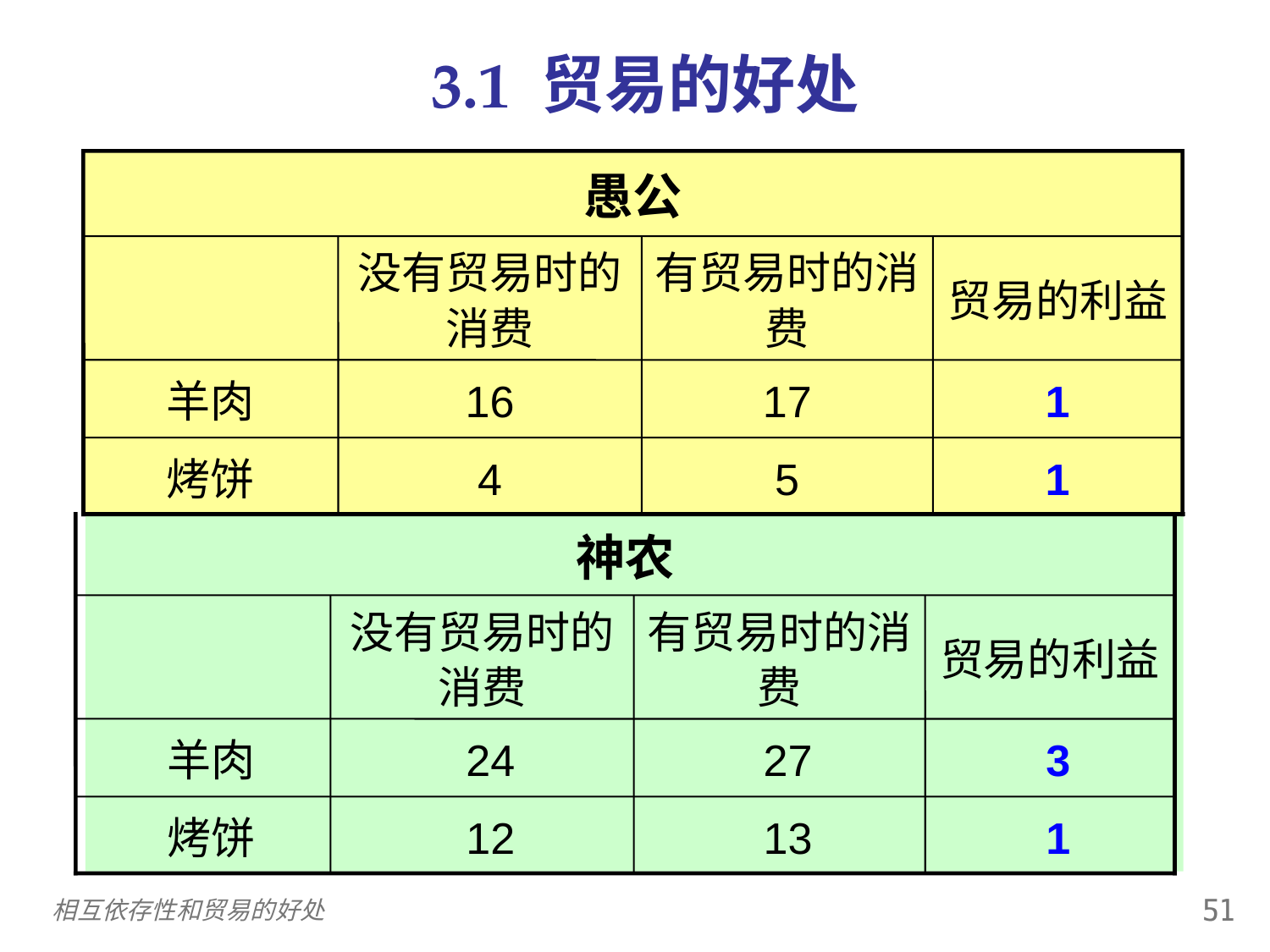

0
 3.1 贸易的好处
愚公

没有贸易时的消费

有贸易时的消费

贸易的利益

羊肉
16
17
1

烤饼
4
5
1

神农

没有贸易时的消费

有贸易时的消费

贸易的利益

羊肉
24
27
3
烤饼
12
13
1
51
相互依存性和贸易的好处